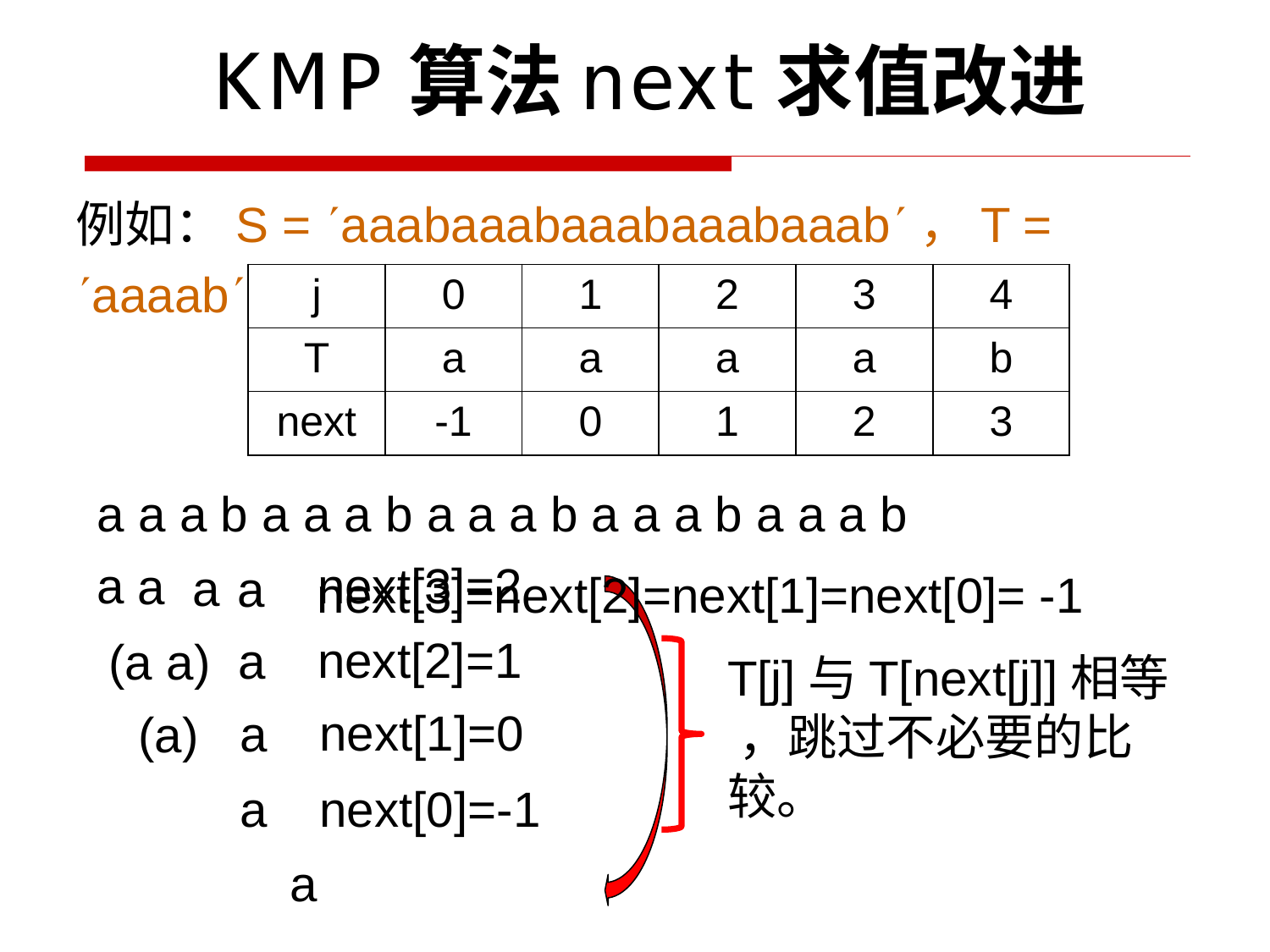

KMP算法next求值改进
例如：S = ′aaabaaabaaabaaabaaab′，T = ′aaaab′
| j | 0 | 1 | 2 | 3 | 4 |
| --- | --- | --- | --- | --- | --- |
| T | a | a | a | a | b |
| next | -1 | 0 | 1 | 2 | 3 |
a a a b a a a b a a a b a a a b a a a b
a
next[3]=2
a
a
a
next[3]=next[2]=next[1]=next[0]= -1

next[2]=1
a
(a a)

T[j]与T[next[j]]相等 ，跳过不必要的比较。
next[1]=0
a
  (a)
next[0]=-1
a
a